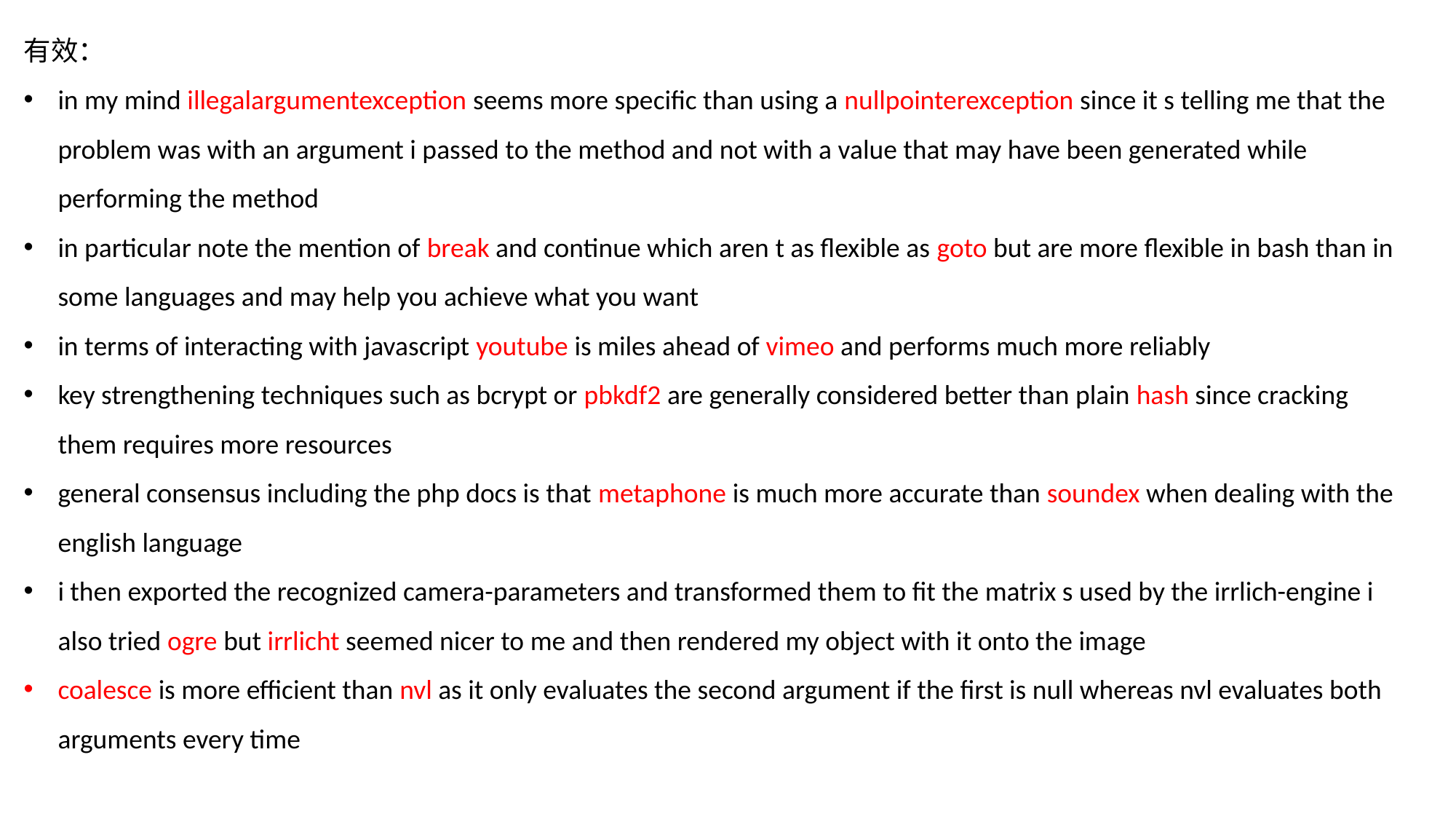

有效：
in my mind illegalargumentexception seems more specific than using a nullpointerexception since it s telling me that the problem was with an argument i passed to the method and not with a value that may have been generated while performing the method
in particular note the mention of break and continue which aren t as flexible as goto but are more flexible in bash than in some languages and may help you achieve what you want
in terms of interacting with javascript youtube is miles ahead of vimeo and performs much more reliably
key strengthening techniques such as bcrypt or pbkdf2 are generally considered better than plain hash since cracking them requires more resources
general consensus including the php docs is that metaphone is much more accurate than soundex when dealing with the english language
i then exported the recognized camera-parameters and transformed them to fit the matrix s used by the irrlich-engine i also tried ogre but irrlicht seemed nicer to me and then rendered my object with it onto the image
coalesce is more efficient than nvl as it only evaluates the second argument if the first is null whereas nvl evaluates both arguments every time